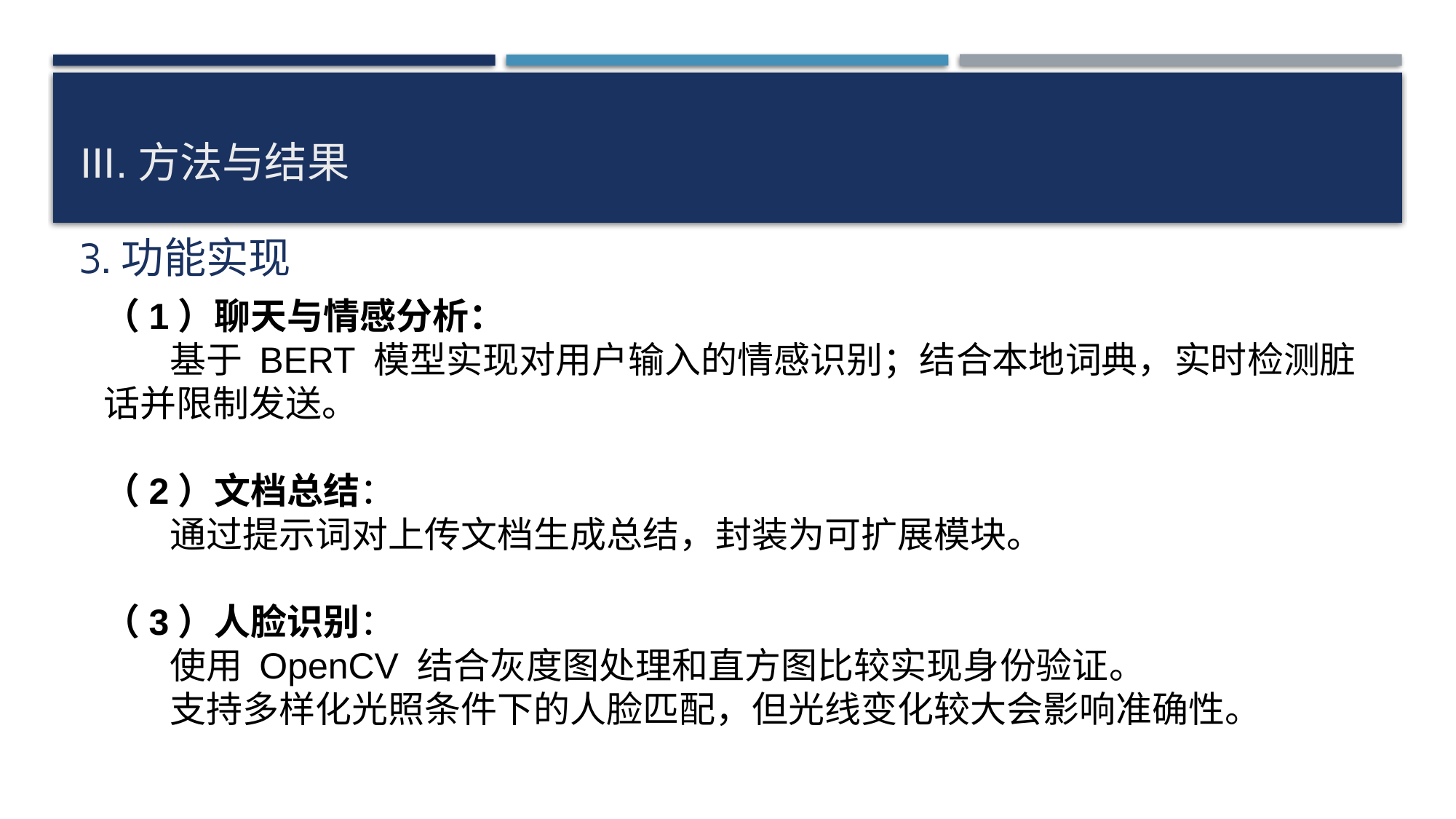

# III.方法与结果
3.功能实现
（1）聊天与情感分析：
       基于 BERT 模型实现对用户输入的情感识别；结合本地词典，实时检测脏    话并限制发送。

（2）文档总结：
       通过提示词对上传文档生成总结，封装为可扩展模块。

（3）人脸识别：
       使用 OpenCV 结合灰度图处理和直方图比较实现身份验证。
       支持多样化光照条件下的人脸匹配，但光线变化较大会影响准确性。